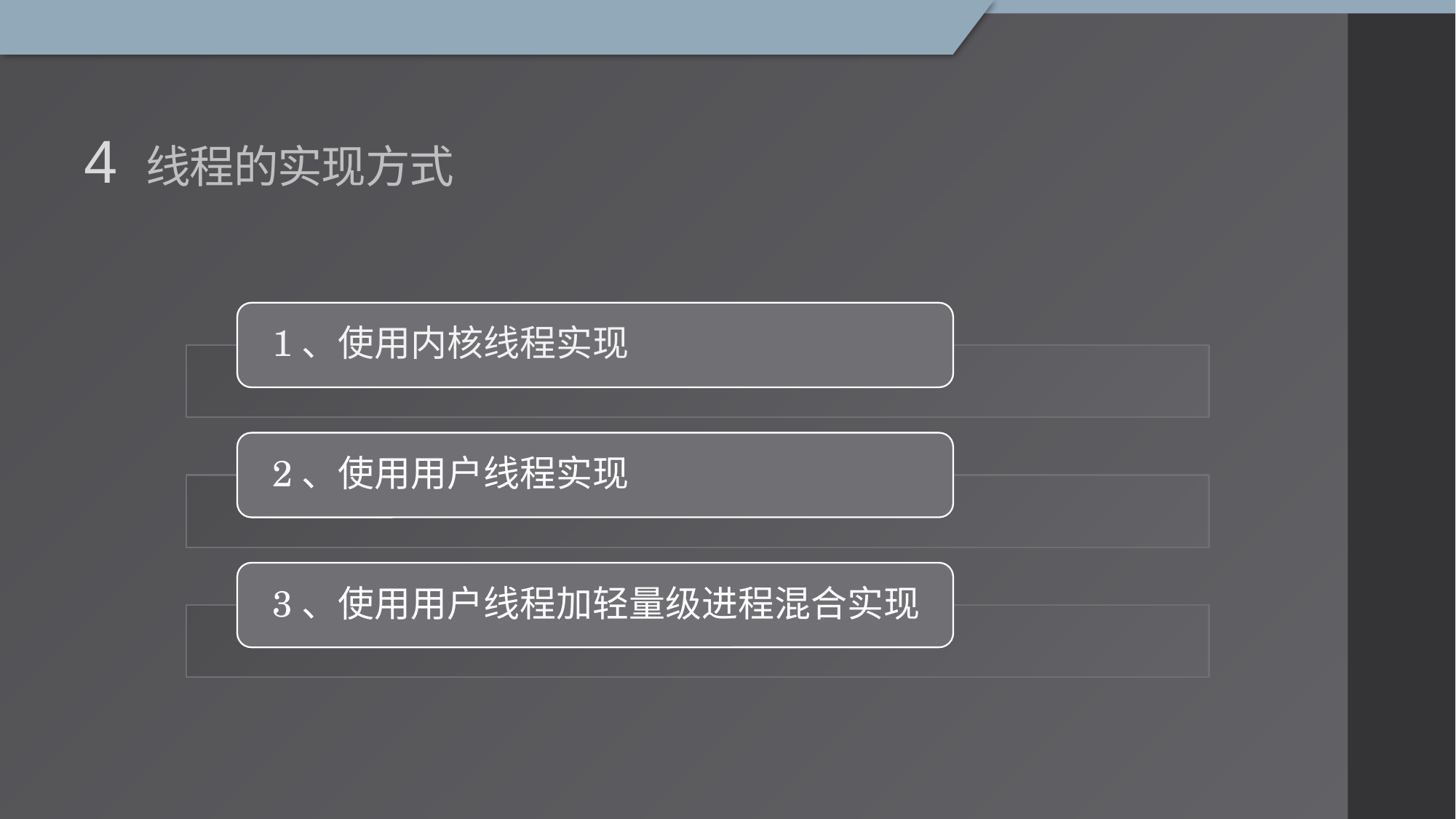

# 4 线程的实现方式
1、使用内核线程实现
2、使用用户线程实现
3、使用用户线程加轻量级进程混合实现